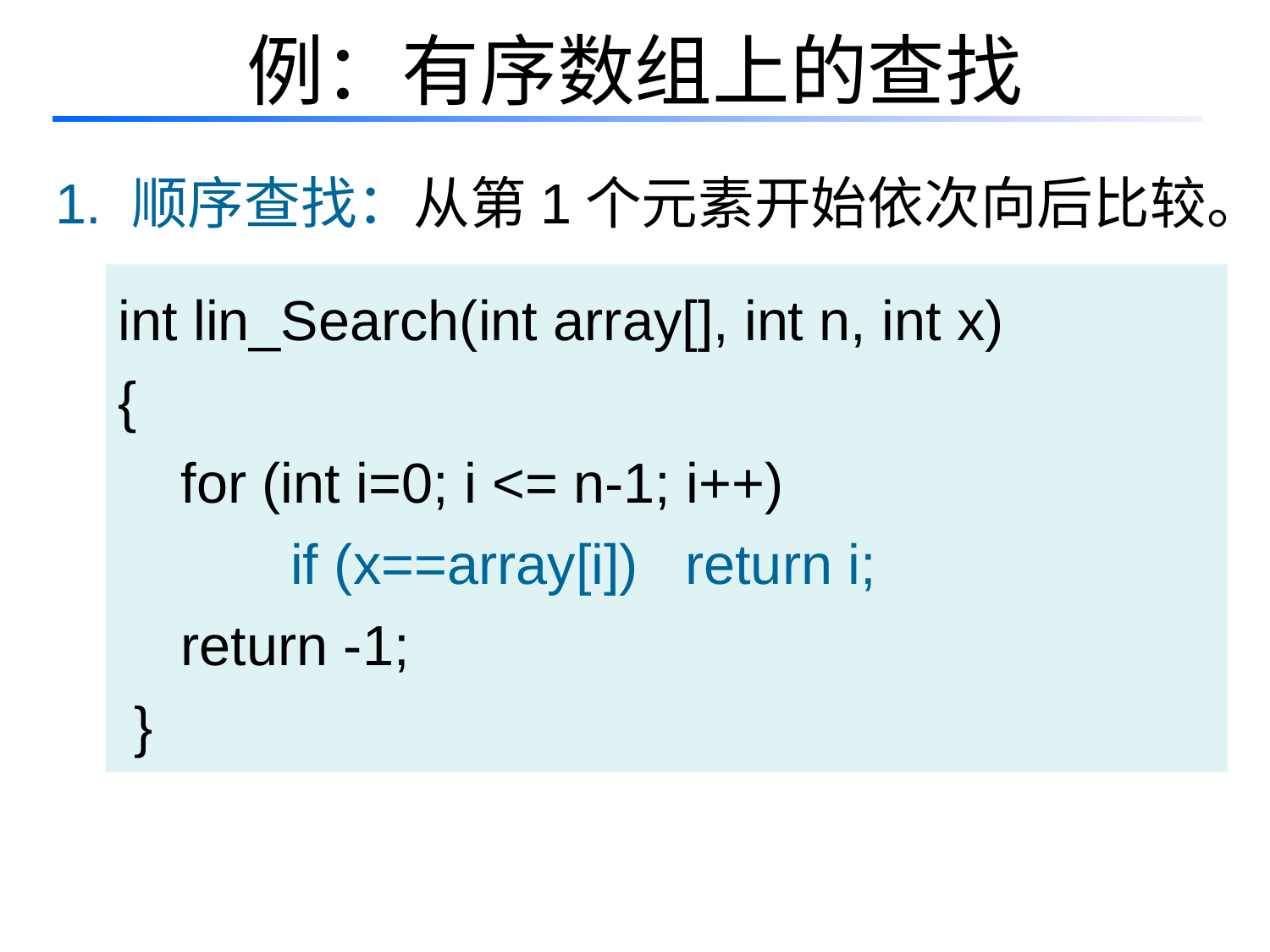

# 例：有序数组上的查找

1. 顺序查找：从第1个元素开始依次向后比较。
int lin_Search(int array[], int n, int x)
{
    for (int i=0; i <= n-1; i++)
           if (x==array[i])   return i;
    return -1;
 }